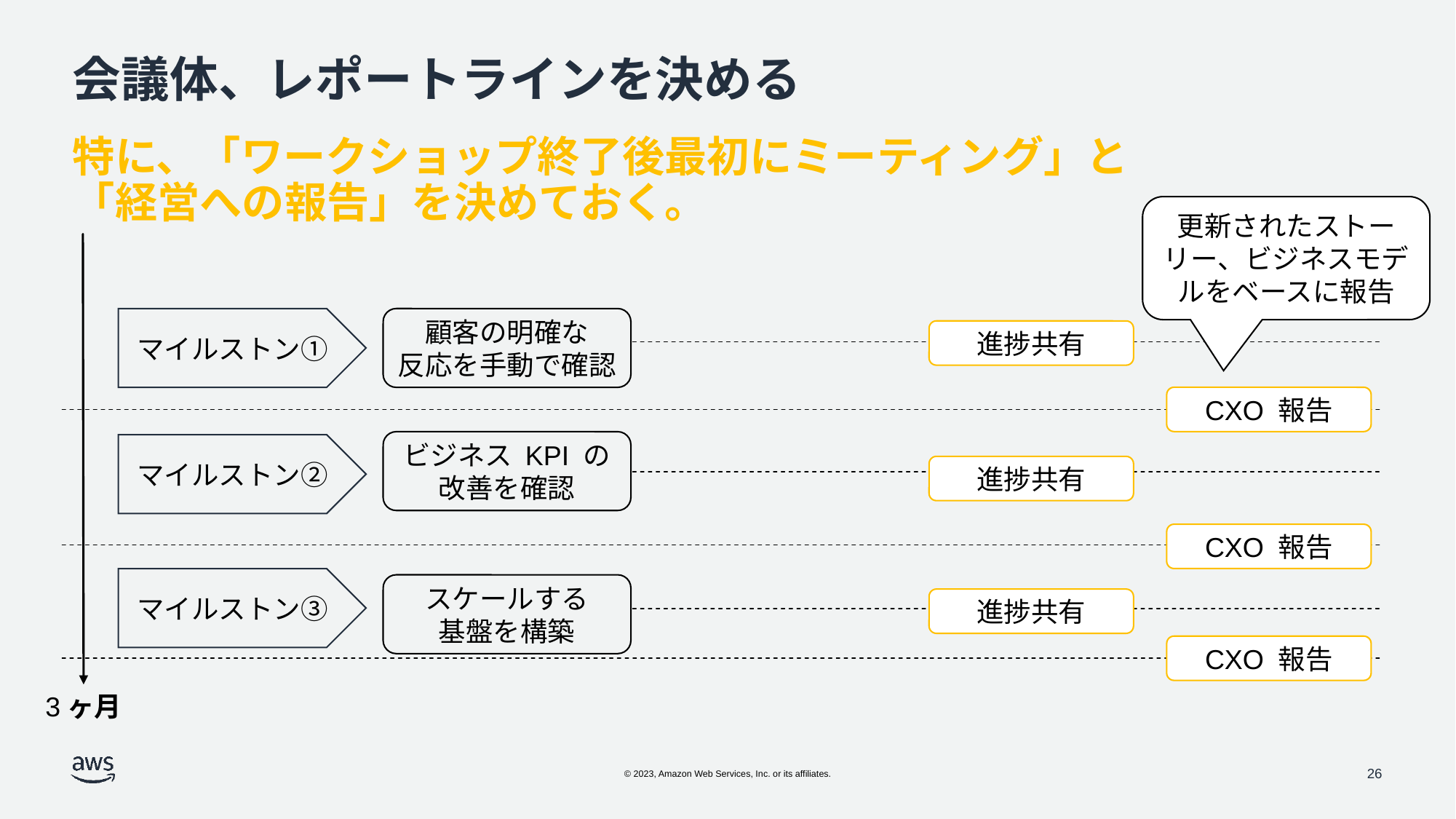

# 会議体、レポートラインを決める
特に、「ワークショップ終了後最初にミーティング」と
「経営への報告」を決めておく。
更新されたストーリー、ビジネスモデルをベースに報告
マイルストン①
顧客の明確な
反応を手動で確認
進捗共有
CXO 報告
ビジネス KPI の
改善を確認
マイルストン②
進捗共有
CXO 報告
マイルストン③
スケールする
基盤を構築
進捗共有
CXO 報告
3ヶ月
26